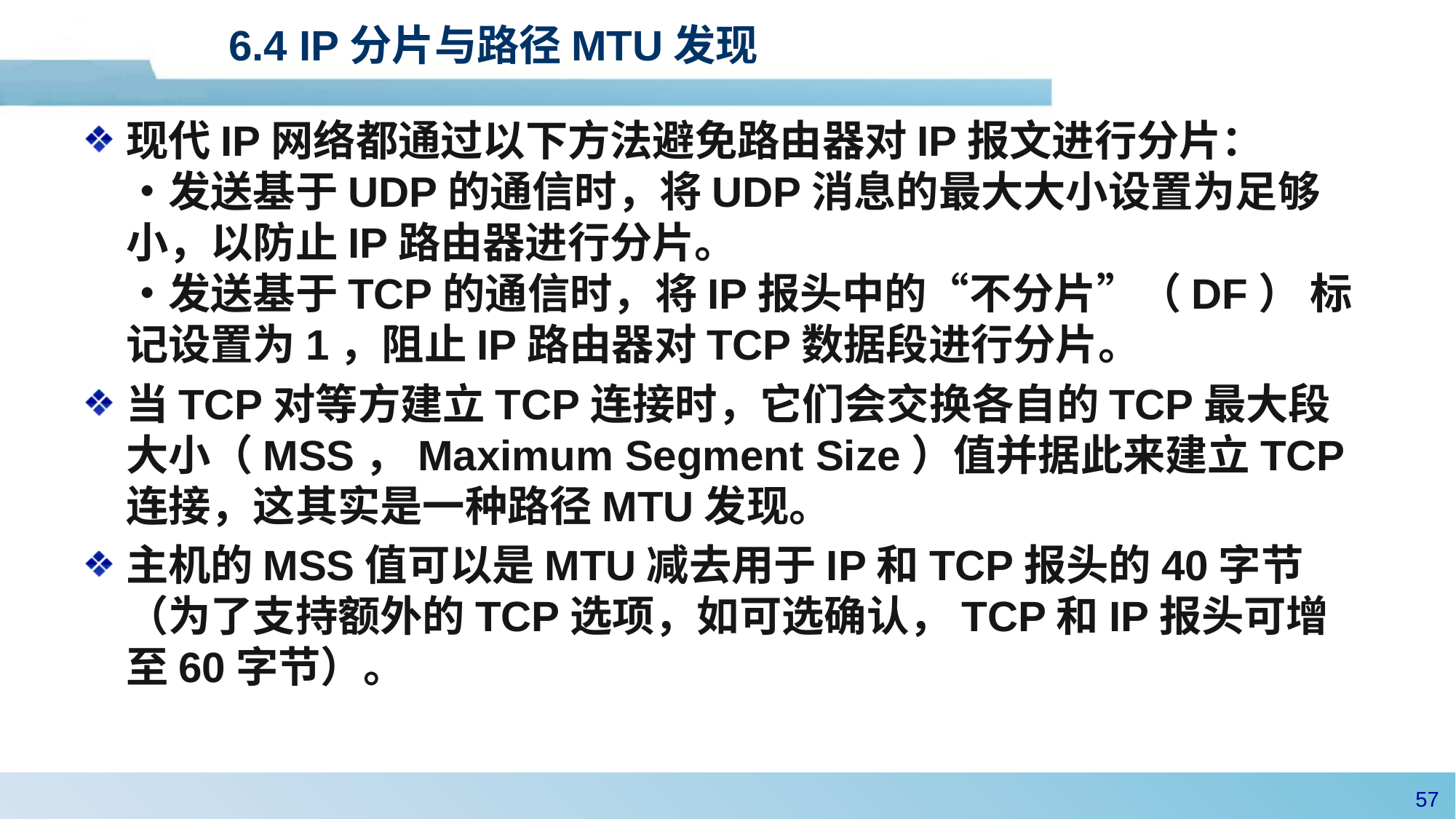

# 6.4 IP分片与路径MTU发现
现代IP网络都通过以下方法避免路由器对IP报文进行分片：
•发送基于UDP的通信时，将UDP消息的最大大小设置为足够小，以防止IP路由器进行分片。
•发送基于TCP的通信时，将IP报头中的“不分片”（DF） 标记设置为1，阻止IP路由器对TCP数据段进行分片。
当TCP对等方建立TCP连接时，它们会交换各自的TCP最大段大小（MSS，Maximum Segment Size）值并据此来建立TCP连接，这其实是一种路径MTU发现。
主机的MSS值可以是MTU减去用于IP和TCP报头的40字节（为了支持额外的TCP选项，如可选确认，TCP和IP报头可增至60字节）。
57